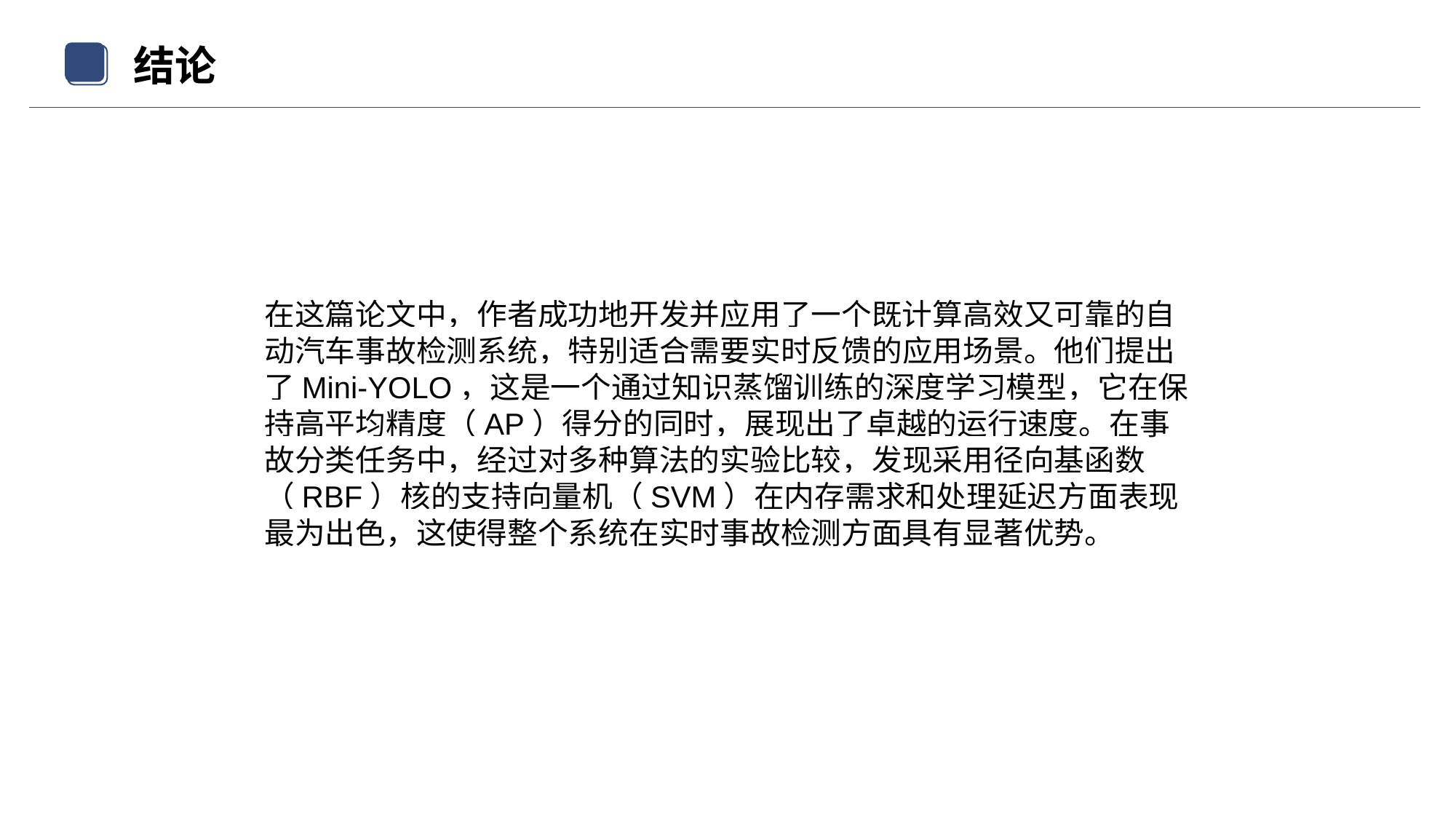

结论

在这篇论文中，作者成功地开发并应用了一个既计算高效又可靠的自动汽车事故检测系统，特别适合需要实时反馈的应用场景。他们提出了Mini-YOLO，这是一个通过知识蒸馏训练的深度学习模型，它在保持高平均精度（AP）得分的同时，展现出了卓越的运行速度。在事故分类任务中，经过对多种算法的实验比较，发现采用径向基函数（RBF）核的支持向量机（SVM）在内存需求和处理延迟方面表现最为出色，这使得整个系统在实时事故检测方面具有显著优势。